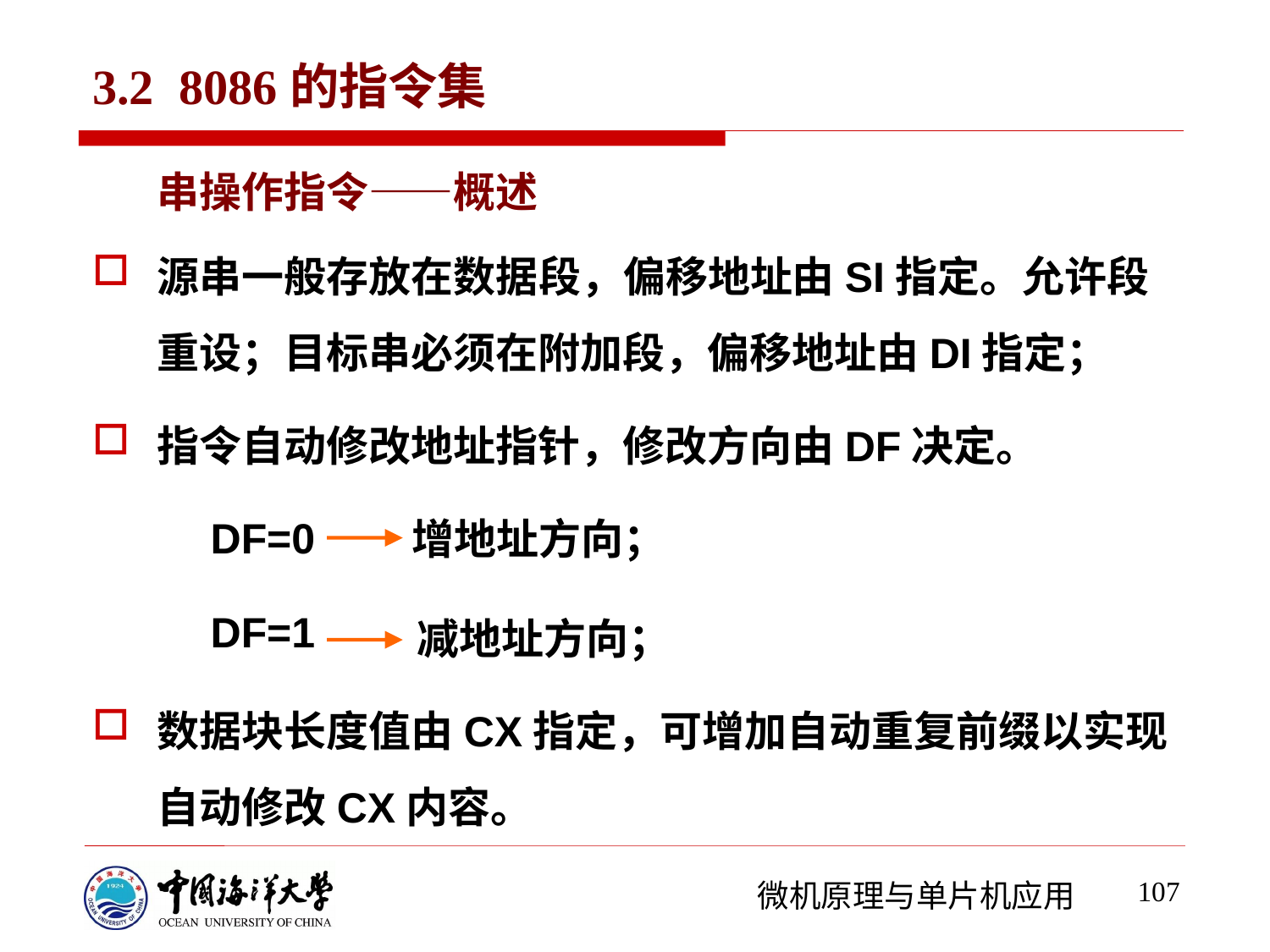

# 3.2  8086的指令集
串操作指令——概述
源串一般存放在数据段，偏移地址由SI指定。允许段重设；目标串必须在附加段，偏移地址由DI指定；
指令自动修改地址指针，修改方向由DF决定。
          DF=0
          DF=1
数据块长度值由CX指定，可增加自动重复前缀以实现自动修改CX内容。

增地址方向；

减地址方向；

107